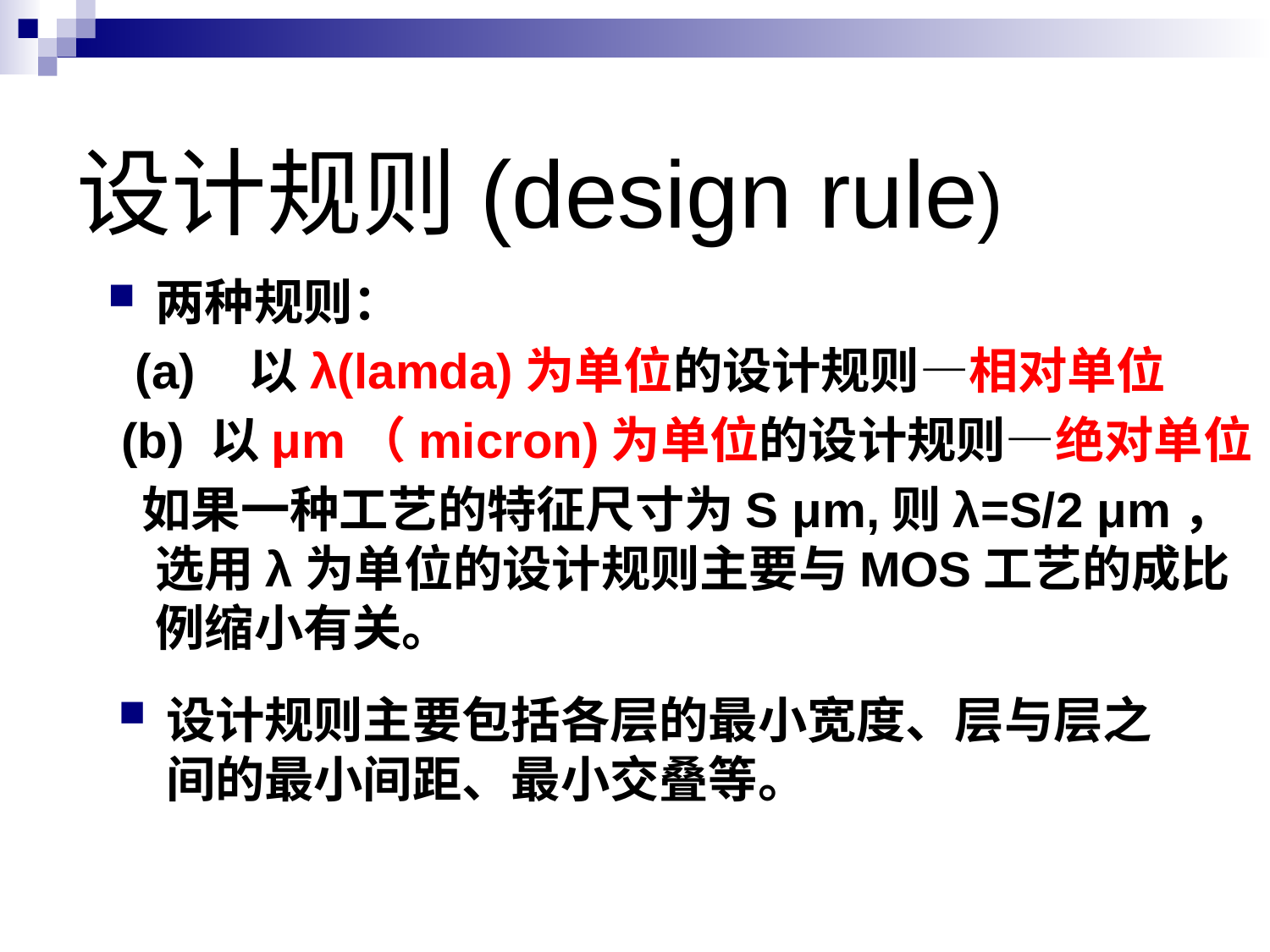

# 设计规则(design rule)
两种规则：
  (a)   以λ(lamda)为单位的设计规则—相对单位
 (b) 以μm（micron)为单位的设计规则—绝对单位
  如果一种工艺的特征尺寸为S μm,则λ=S/2 μm，选用λ为单位的设计规则主要与MOS工艺的成比例缩小有关。
设计规则主要包括各层的最小宽度、层与层之间的最小间距、最小交叠等。